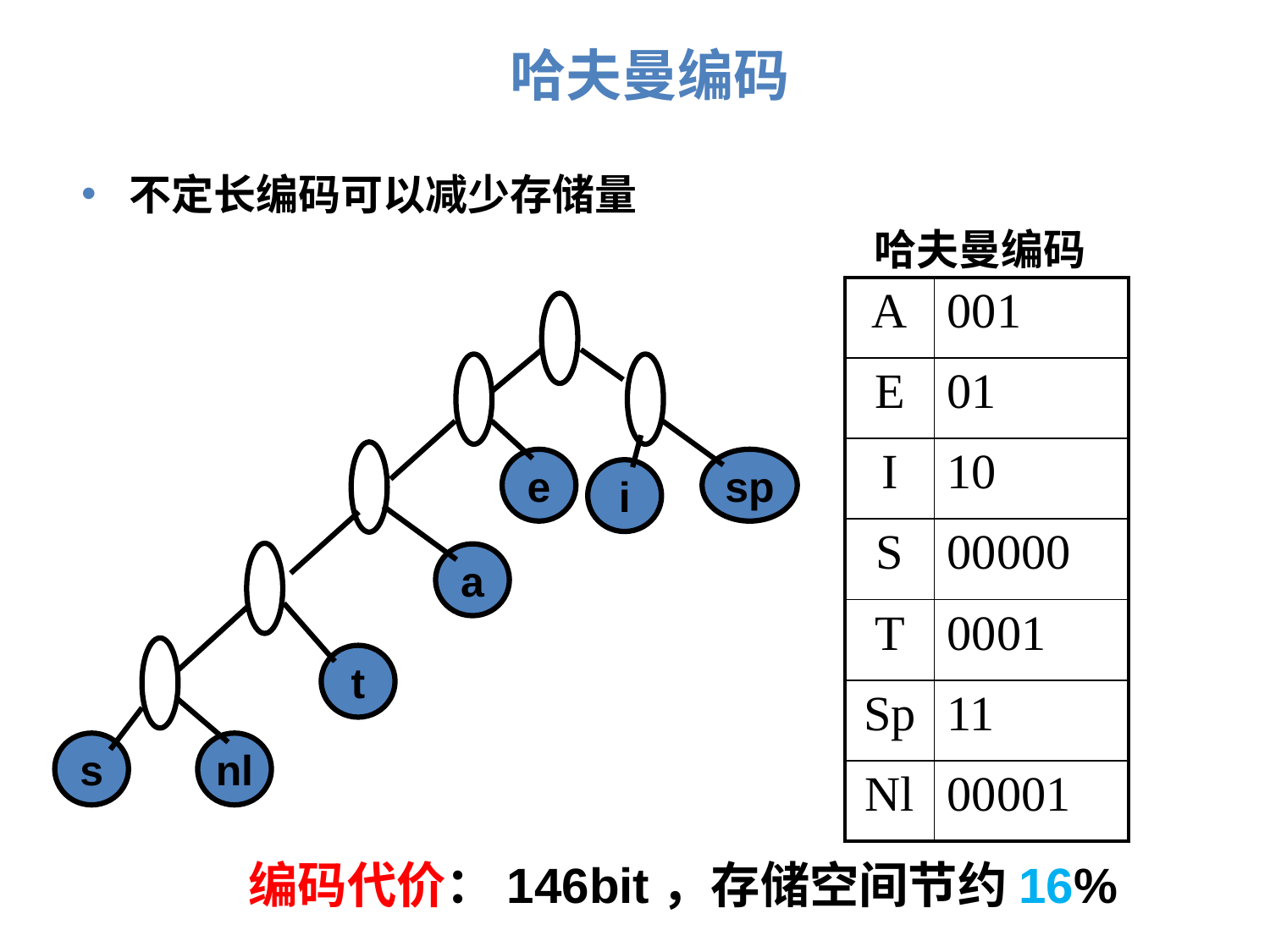

# 哈夫曼编码
不定长编码可以减少存储量
哈夫曼编码
| A | 001 |
| --- | --- |
| E | 01 |
| I | 10 |
| S | 00000 |
| T | 0001 |
| Sp | 11 |
| Nl | 00001 |

e
sp
i

a

t

s
nl
编码代价：146bit，存储空间节约16%